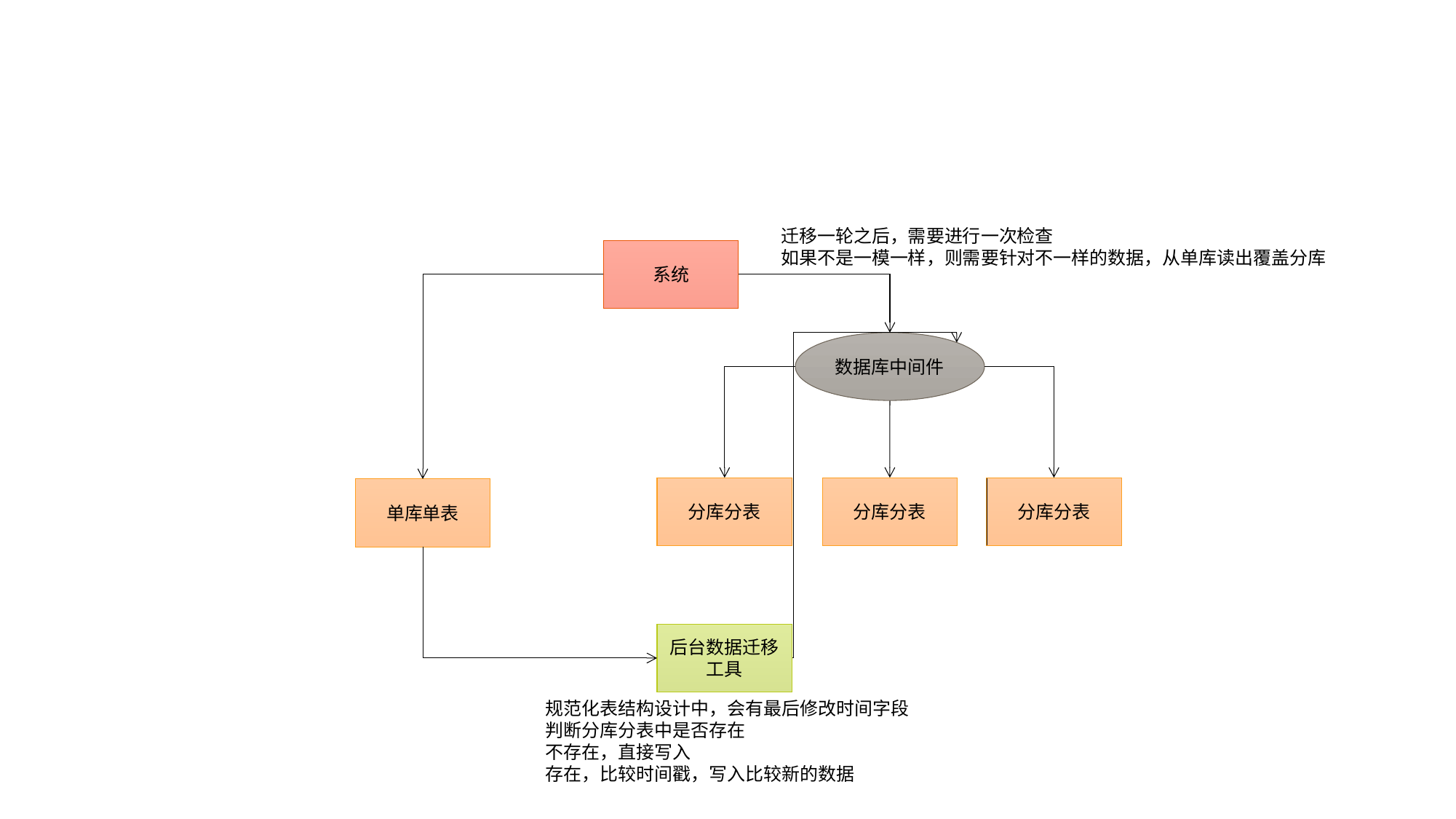

迁移一轮之后，需要进行一次检查
如果不是一模一样，则需要针对不一样的数据，从单库读出覆盖分库
系统
数据库中间件
分库分表
分库分表
分库分表
单库单表
后台数据迁移工具
规范化表结构设计中，会有最后修改时间字段
判断分库分表中是否存在
不存在，直接写入
存在，比较时间戳，写入比较新的数据